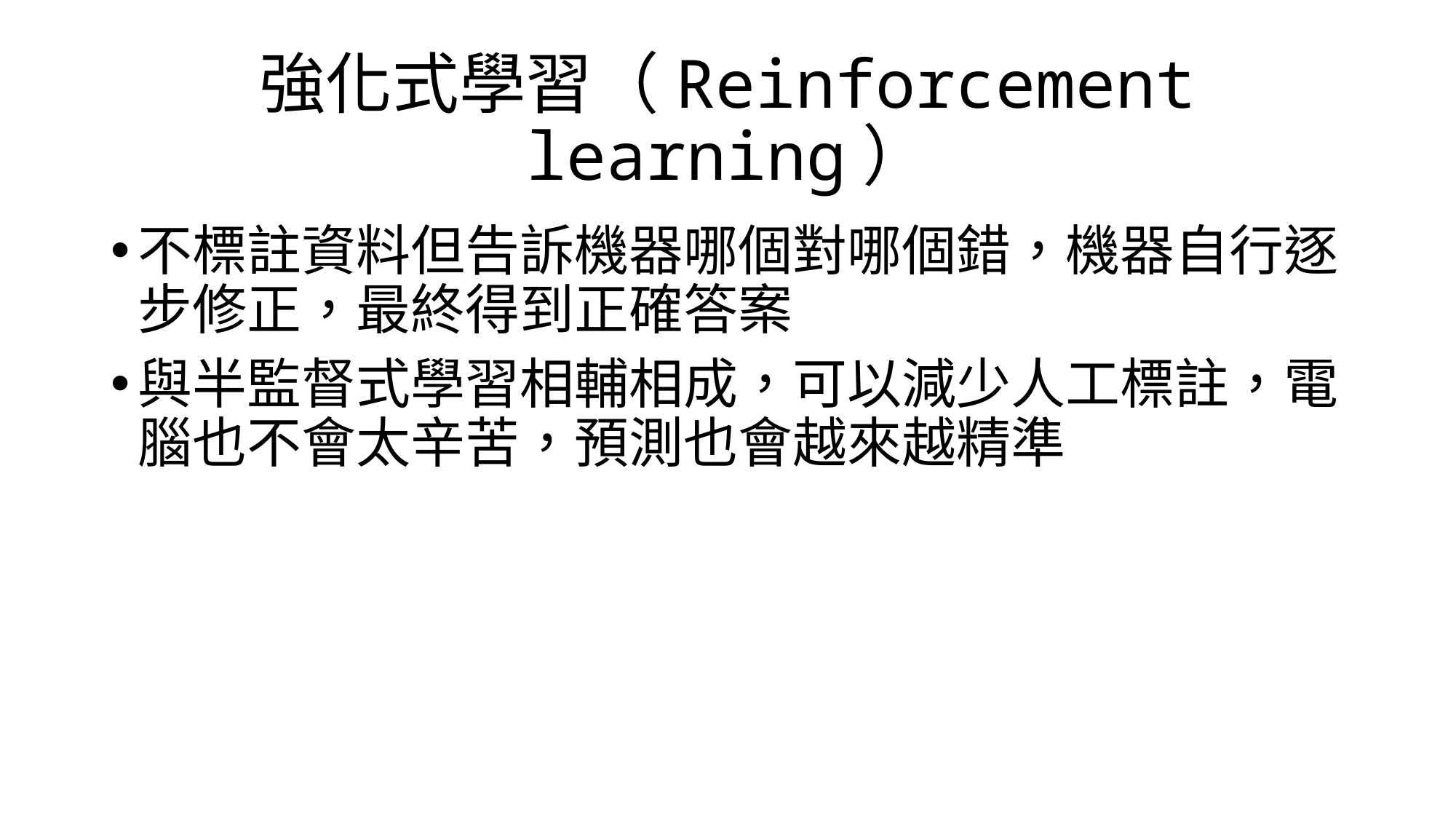

# 強化式學習（Reinforcement learning）
不標註資料但告訴機器哪個對哪個錯，機器自行逐步修正，最終得到正確答案
與半監督式學習相輔相成，可以減少人工標註，電腦也不會太辛苦，預測也會越來越精準